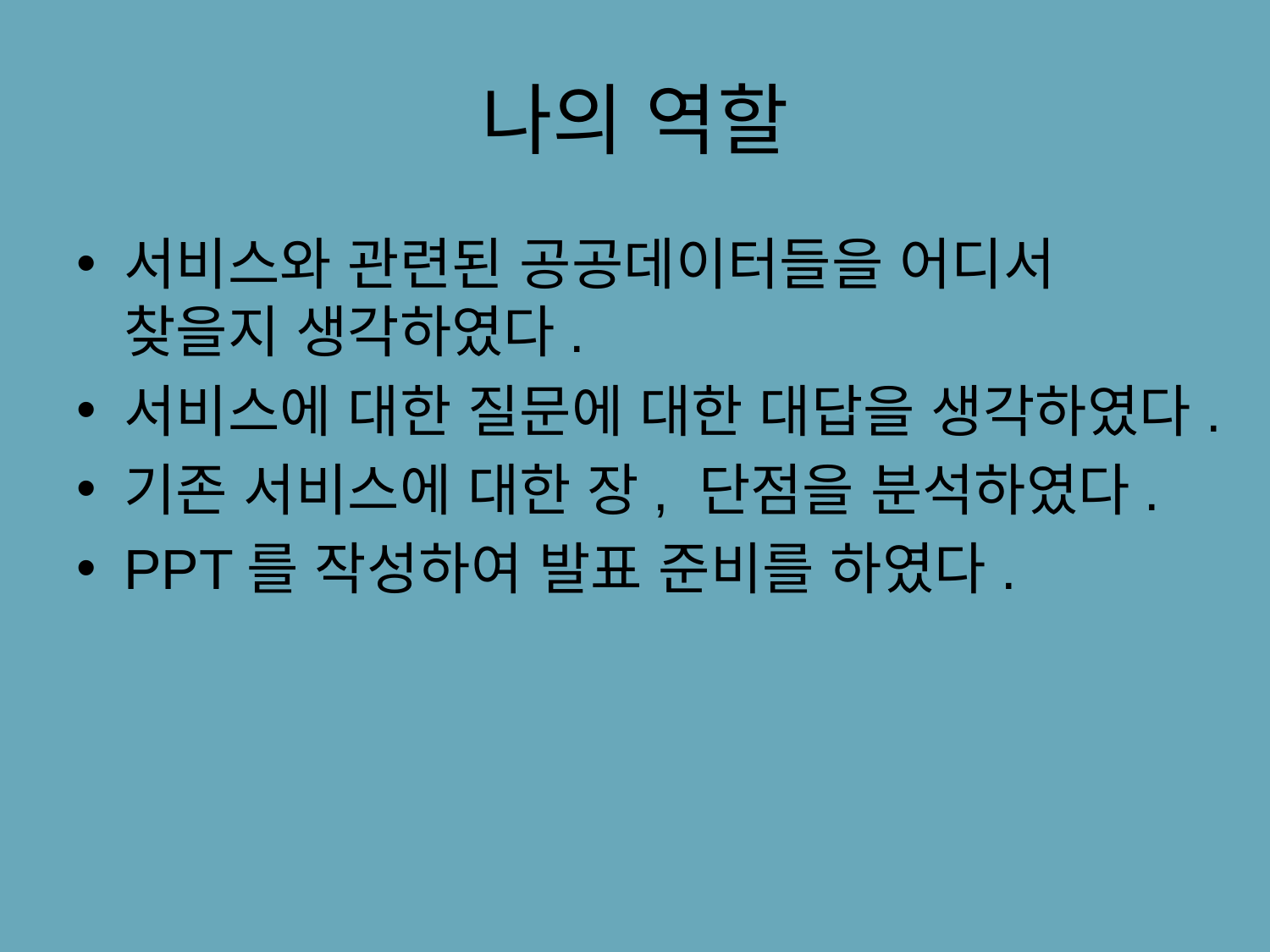

# 나의 역할
서비스와 관련된 공공데이터들을 어디서 찾을지 생각하였다.
서비스에 대한 질문에 대한 대답을 생각하였다.
기존 서비스에 대한 장, 단점을 분석하였다.
PPT를 작성하여 발표 준비를 하였다.